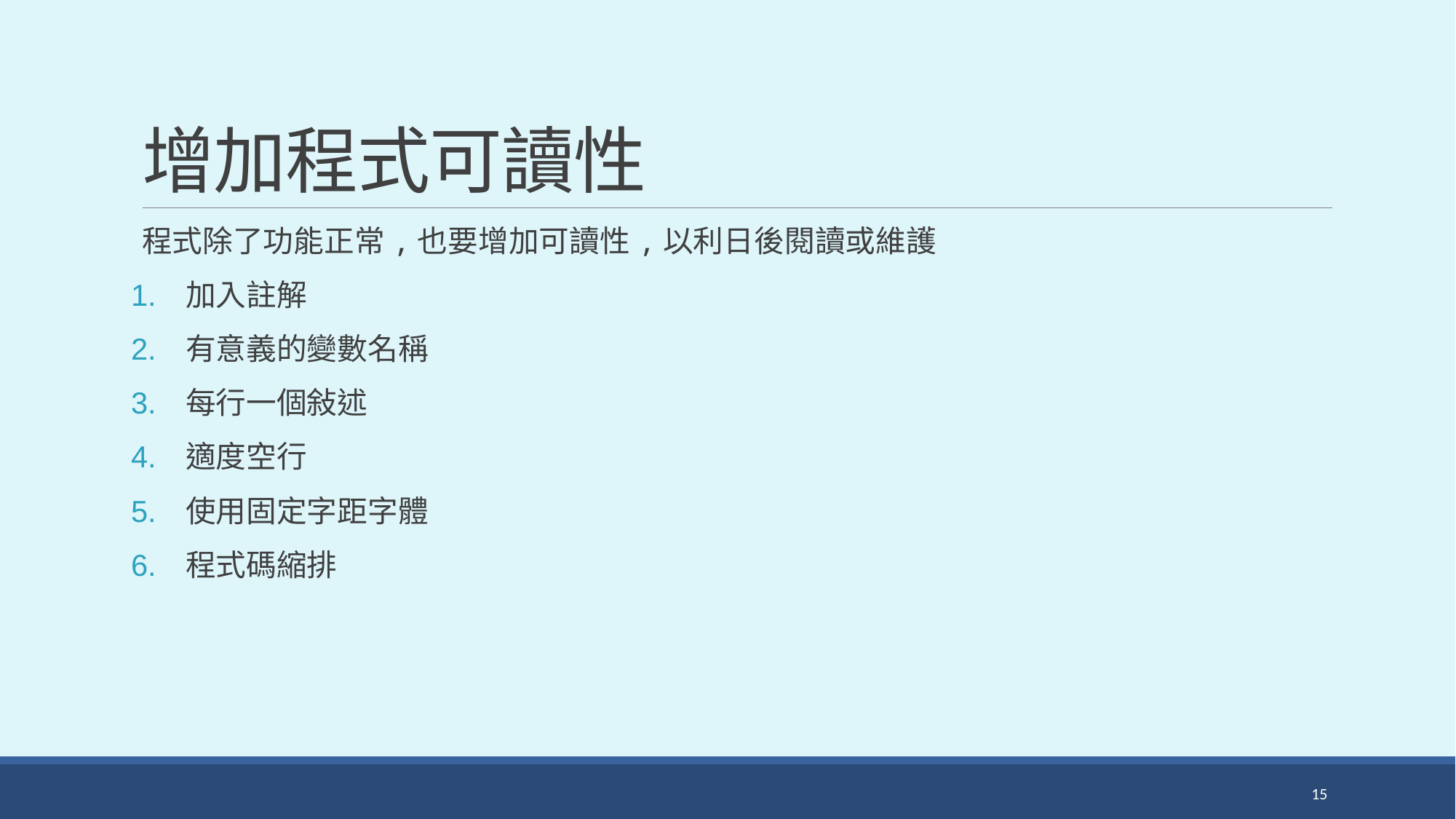

# 增加程式可讀性
程式除了功能正常,也要增加可讀性,以利日後閱讀或維護
加入註解
有意義的變數名稱
每行一個敍述
適度空行
使用固定字距字體
程式碼縮排

15